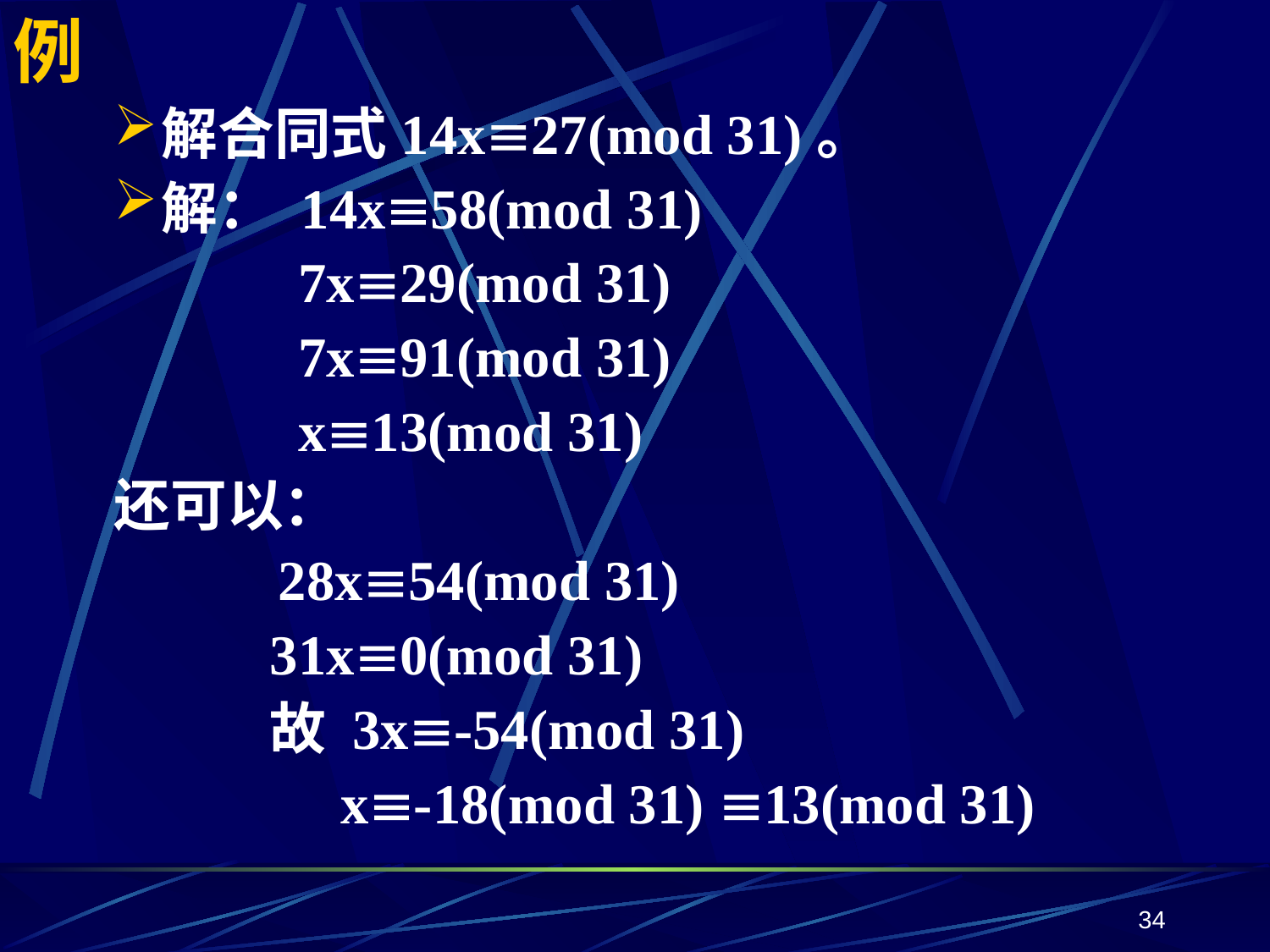

# 例
解合同式14x≡27(mod 31)。
解： 14x≡58(mod 31)
             7x≡29(mod 31)
             7x≡91(mod 31)
             x≡13(mod 31)
还可以：
        28x≡54(mod 31)
           31x≡0(mod 31)
           故 3x≡-54(mod 31)
                x≡-18(mod 31) ≡13(mod 31)

34